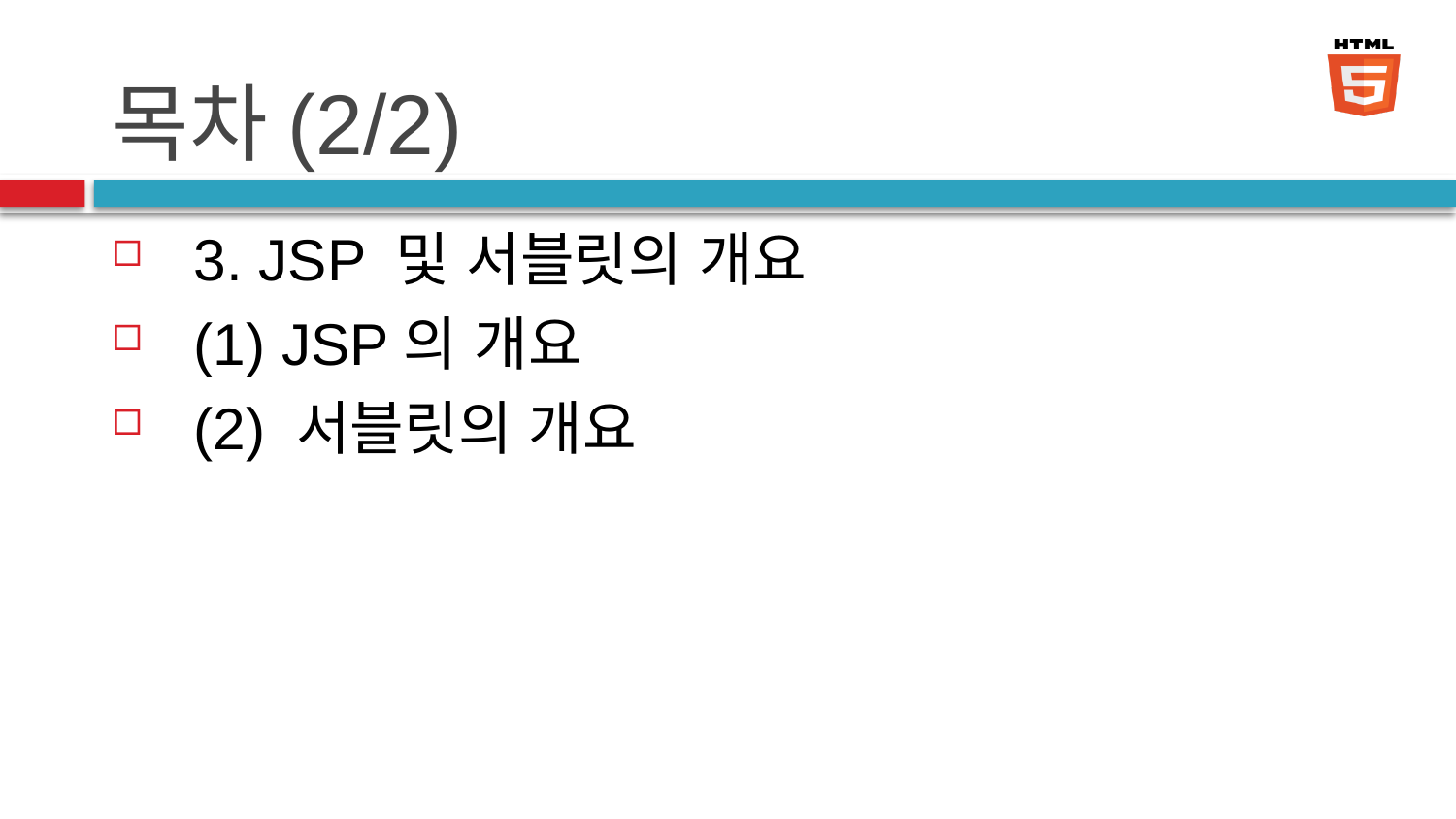

# 목차(2/2)
3. JSP 및 서블릿의 개요
(1) JSP의 개요
(2) 서블릿의 개요